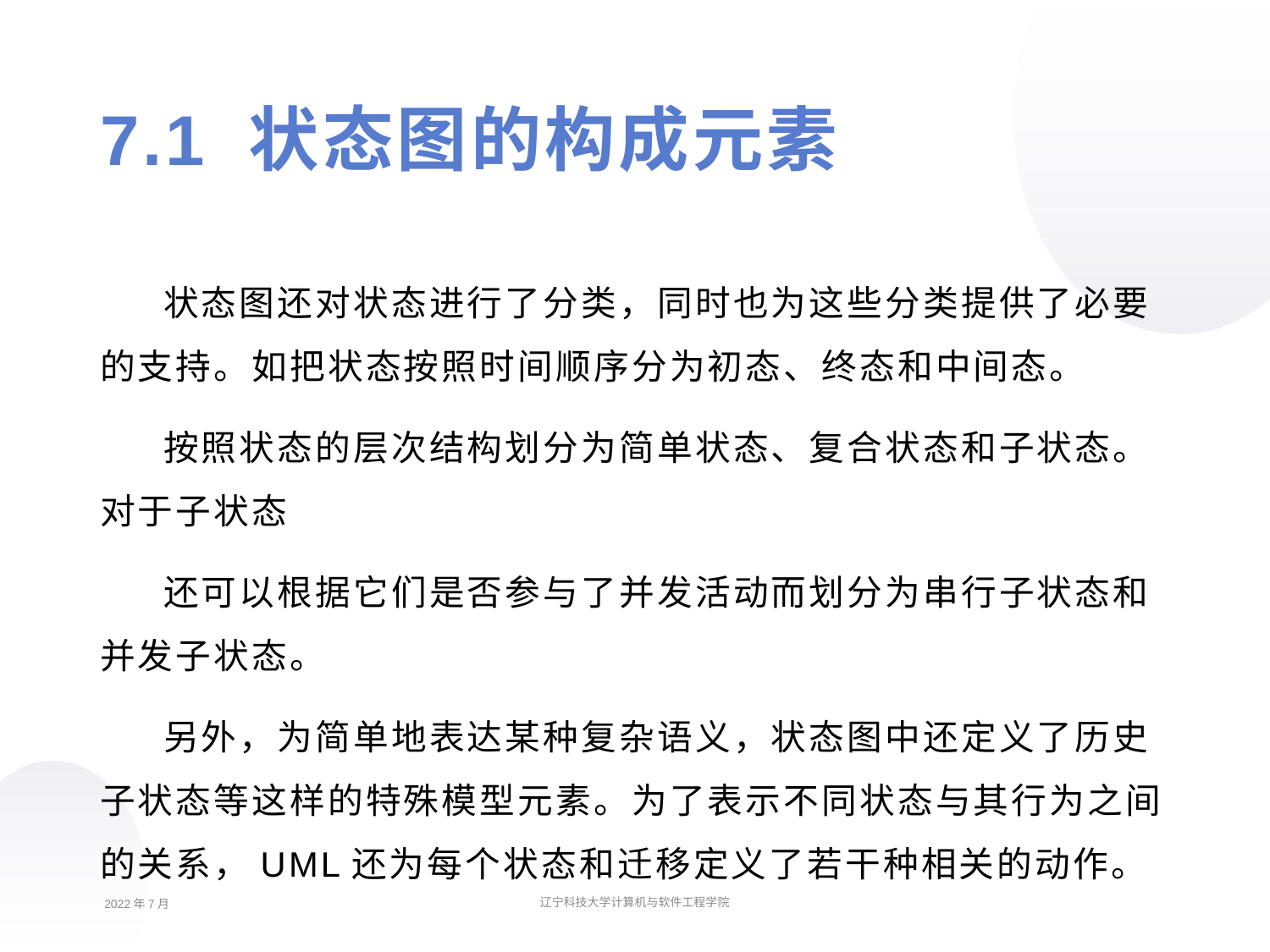

7.1 状态图的构成元素
状态图还对状态进行了分类，同时也为这些分类提供了必要的支持。如把状态按照时间顺序分为初态、终态和中间态。
按照状态的层次结构划分为简单状态、复合状态和子状态。对于子状态
还可以根据它们是否参与了并发活动而划分为串行子状态和并发子状态。
另外，为简单地表达某种复杂语义，状态图中还定义了历史子状态等这样的特殊模型元素。为了表示不同状态与其行为之间的关系，UML还为每个状态和迁移定义了若干种相关的动作。

2022年7月
辽宁科技大学计算机与软件工程学院
7